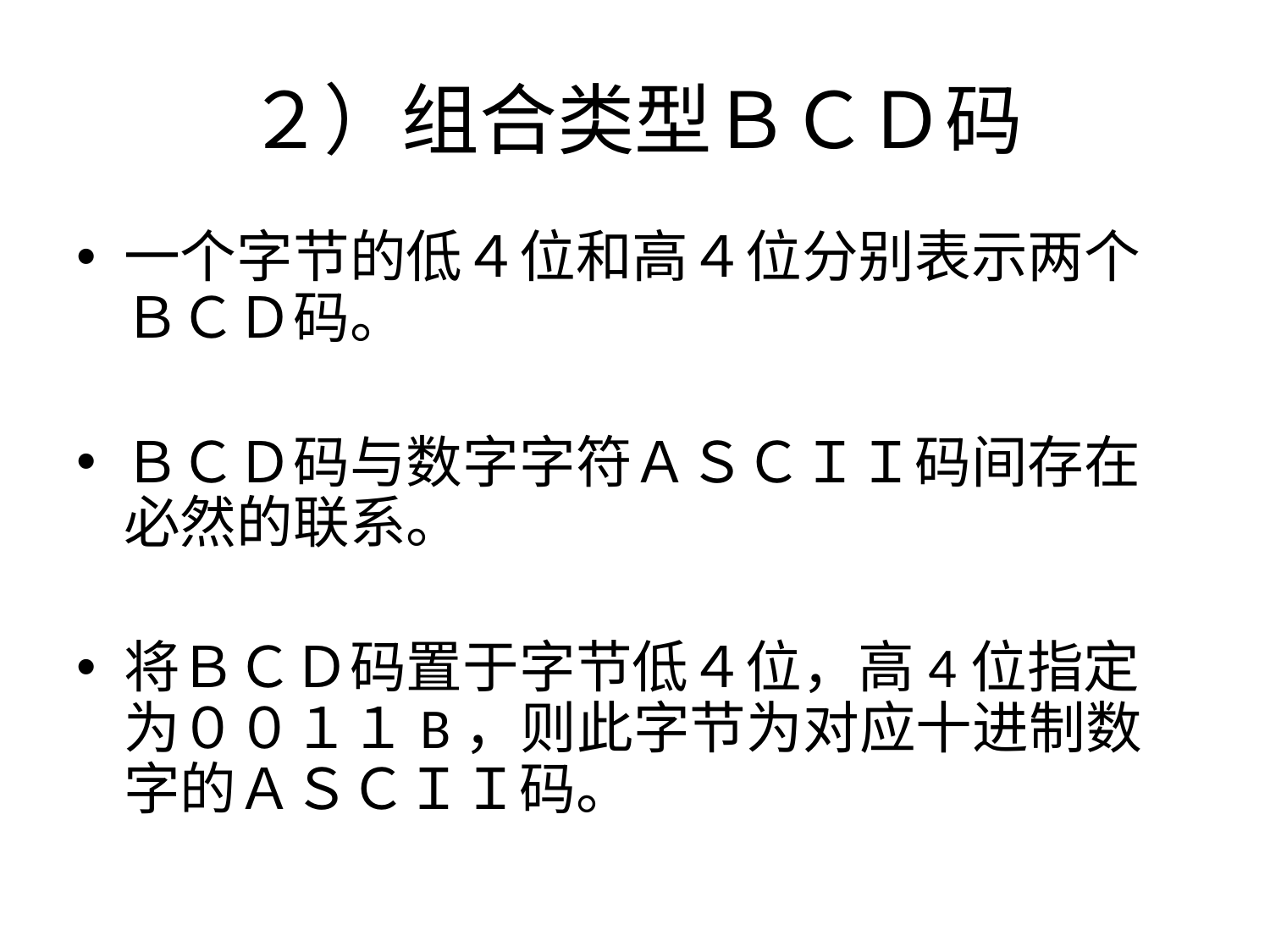

# ２）组合类型ＢＣＤ码
一个字节的低４位和高４位分别表示两个ＢＣＤ码。

ＢＣＤ码与数字字符ＡＳＣＩＩ码间存在必然的联系。

将ＢＣＤ码置于字节低４位，高4位指定为００１１B，则此字节为对应十进制数字的ＡＳＣＩＩ码。